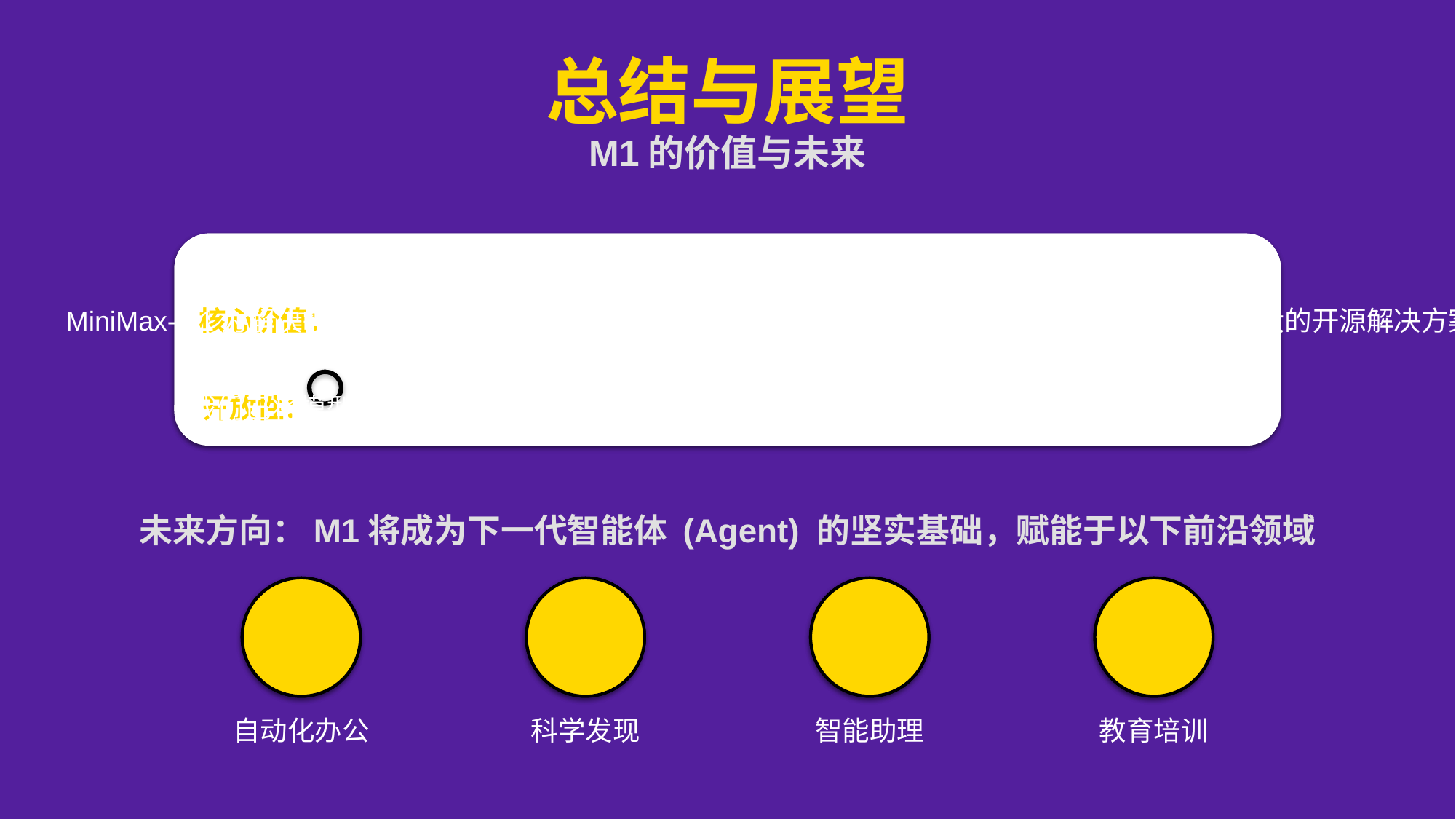

总结与展望
M1的价值与未来

核心价值：
MiniMax-M1为解决需要深度思考和长文本处理的复杂现实世界问题，提供了一个高性价比且性能强大的开源解决方案。
开放性：
我们已将模型完全开源，并提供API，欢迎社区共同推动技术发展，构建开放共赢的生态。

未来方向：M1将成为下一代智能体 (Agent) 的坚实基础，赋能于以下前沿领域

自动化办公
科学发现
智能助理
教育培训